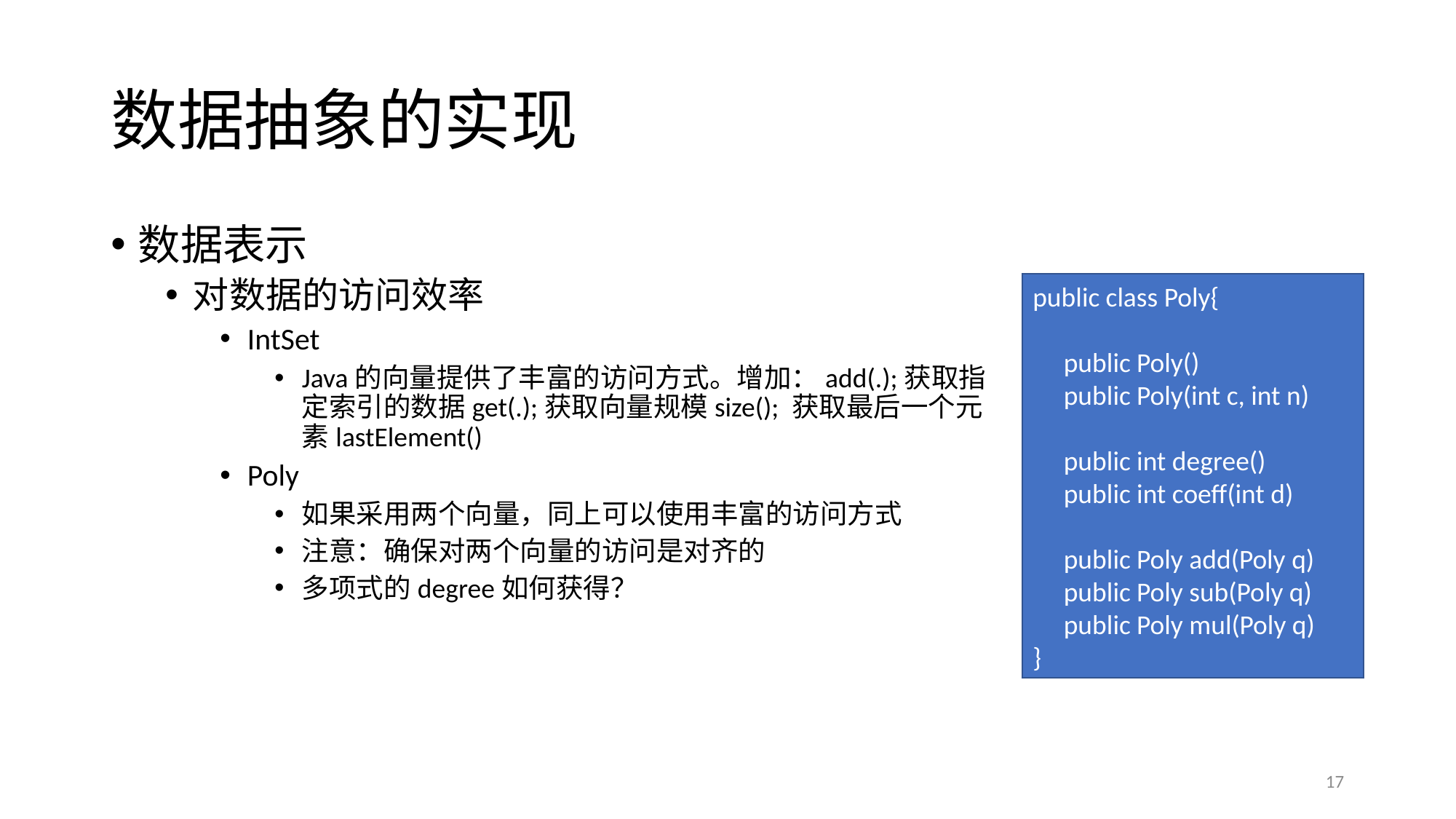

# 数据抽象的实现
数据表示
对数据的访问效率
IntSet
Java的向量提供了丰富的访问方式。增加：add(.);获取指定索引的数据get(.);获取向量规模size(); 获取最后一个元素lastElement()
Poly
如果采用两个向量，同上可以使用丰富的访问方式
注意：确保对两个向量的访问是对齐的
多项式的degree如何获得？
public class Poly{

     public Poly()
     public Poly(int c, int n)

     public int degree()
     public int coeff(int d)

     public Poly add(Poly q)
     public Poly sub(Poly q)
     public Poly mul(Poly q)
}
17